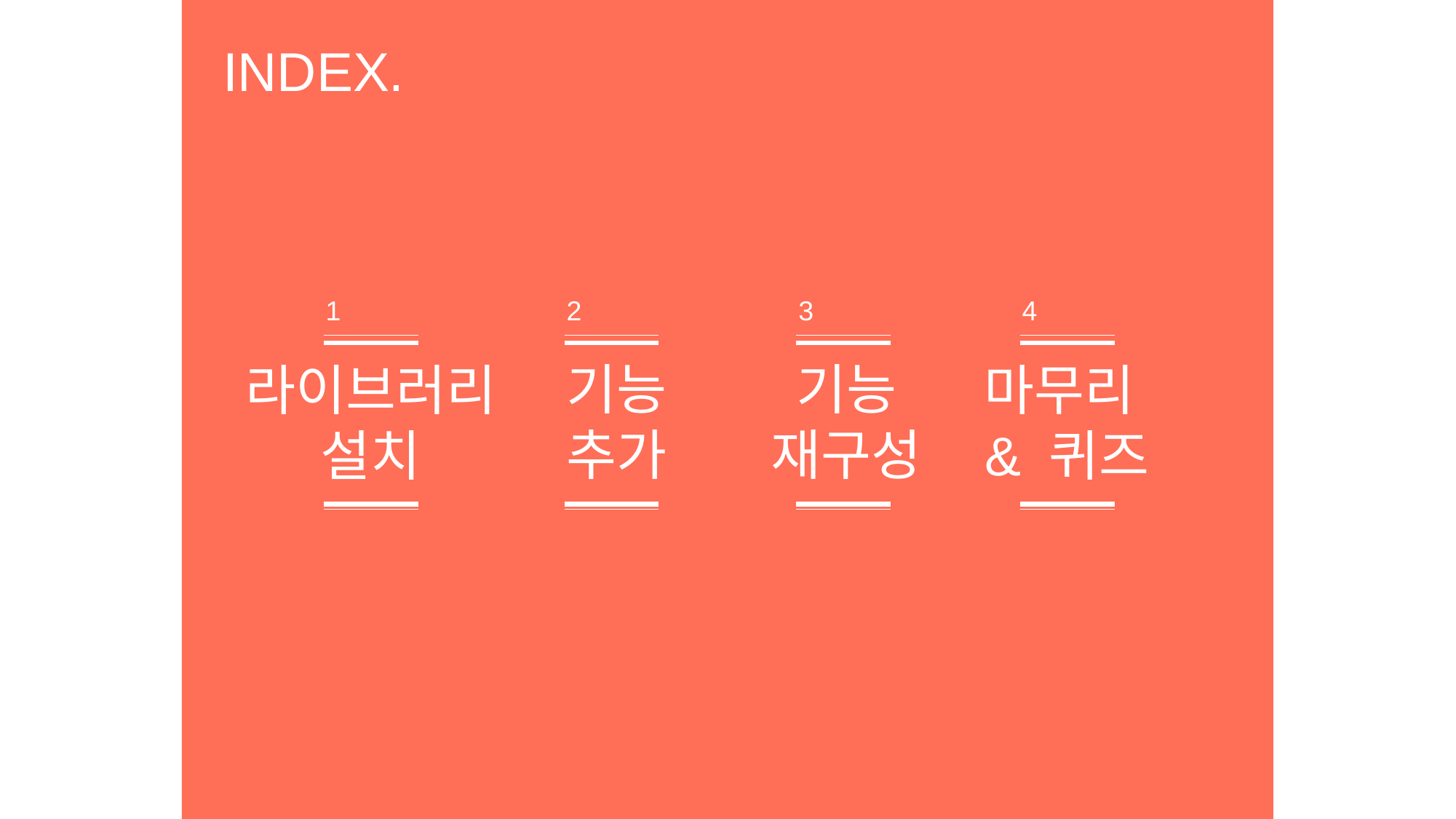

INDEX.
1
2
3
4
기능추가
기능
재구성
마무리
& 퀴즈
라이브러리 설치